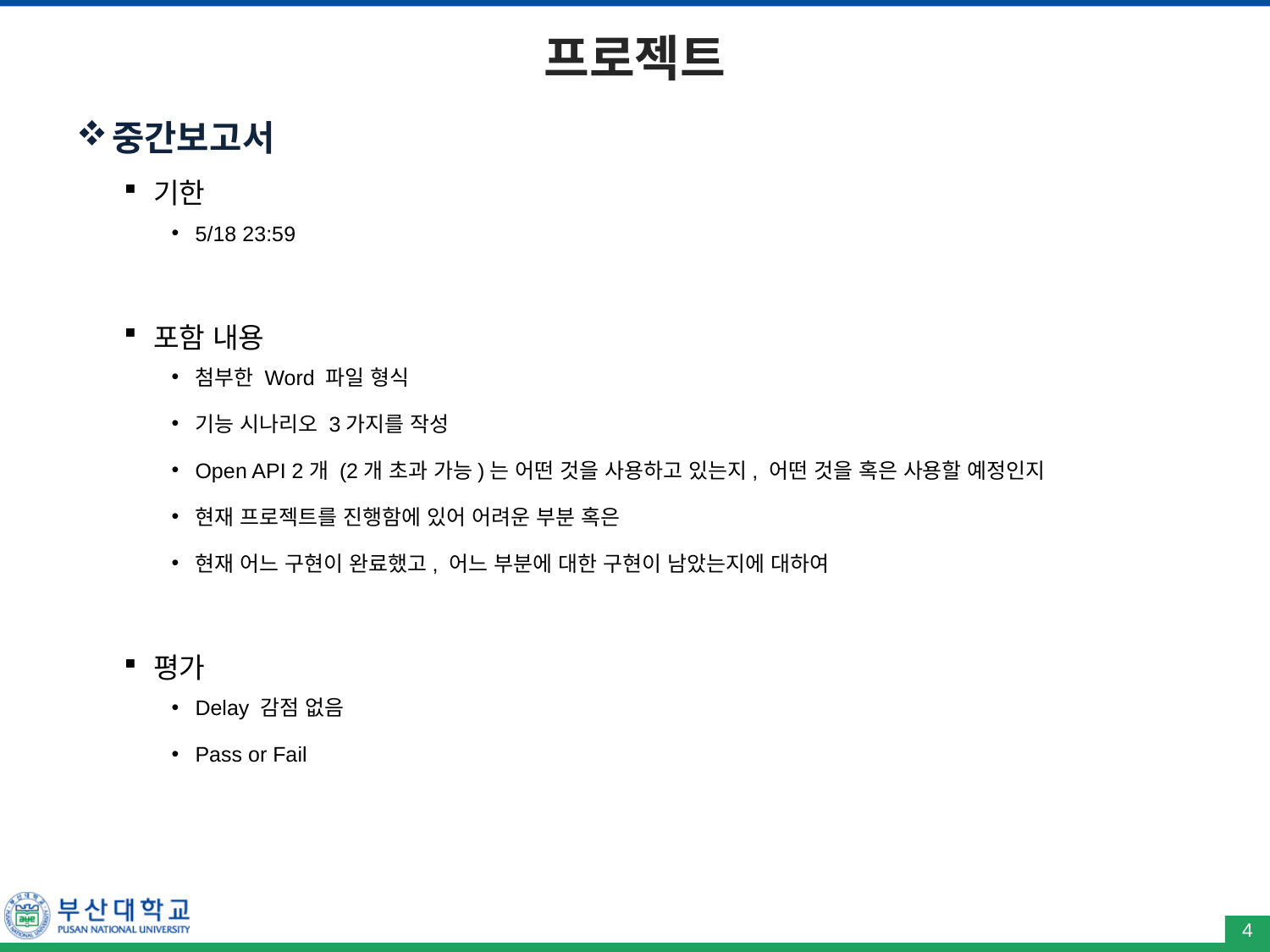

# 프로젝트
중간보고서
기한
5/18 23:59

포함 내용
첨부한 Word 파일 형식
기능 시나리오 3가지를 작성
Open API 2개 (2개 초과 가능)는 어떤 것을 사용하고 있는지, 어떤 것을 혹은 사용할 예정인지
현재 프로젝트를 진행함에 있어 어려운 부분 혹은
현재 어느 구현이 완료했고, 어느 부분에 대한 구현이 남았는지에 대하여

평가
Delay 감점 없음
Pass or Fail

4